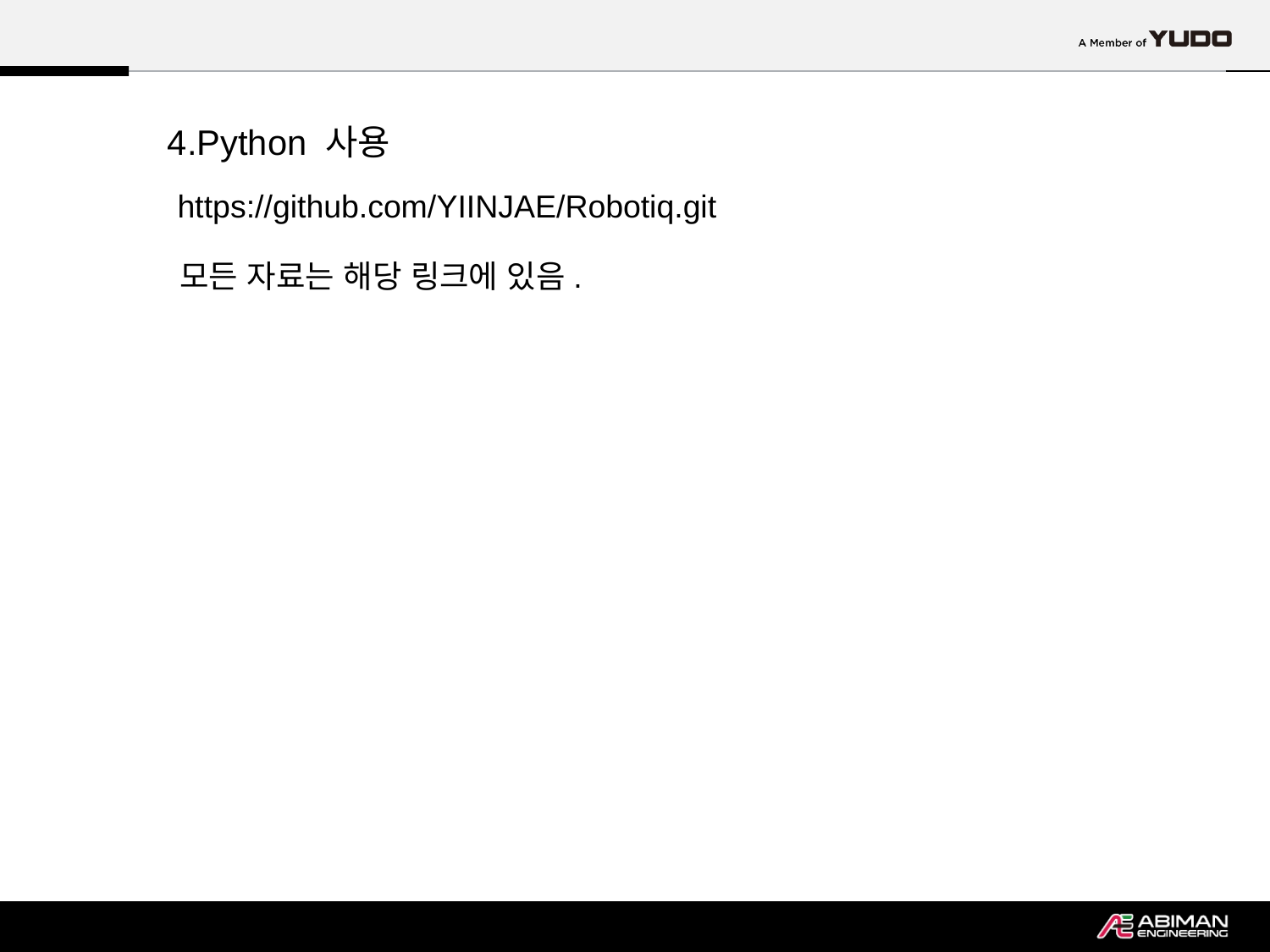

# 4.Python 사용
https://github.com/YIINJAE/Robotiq.git
모든 자료는 해당 링크에 있음.